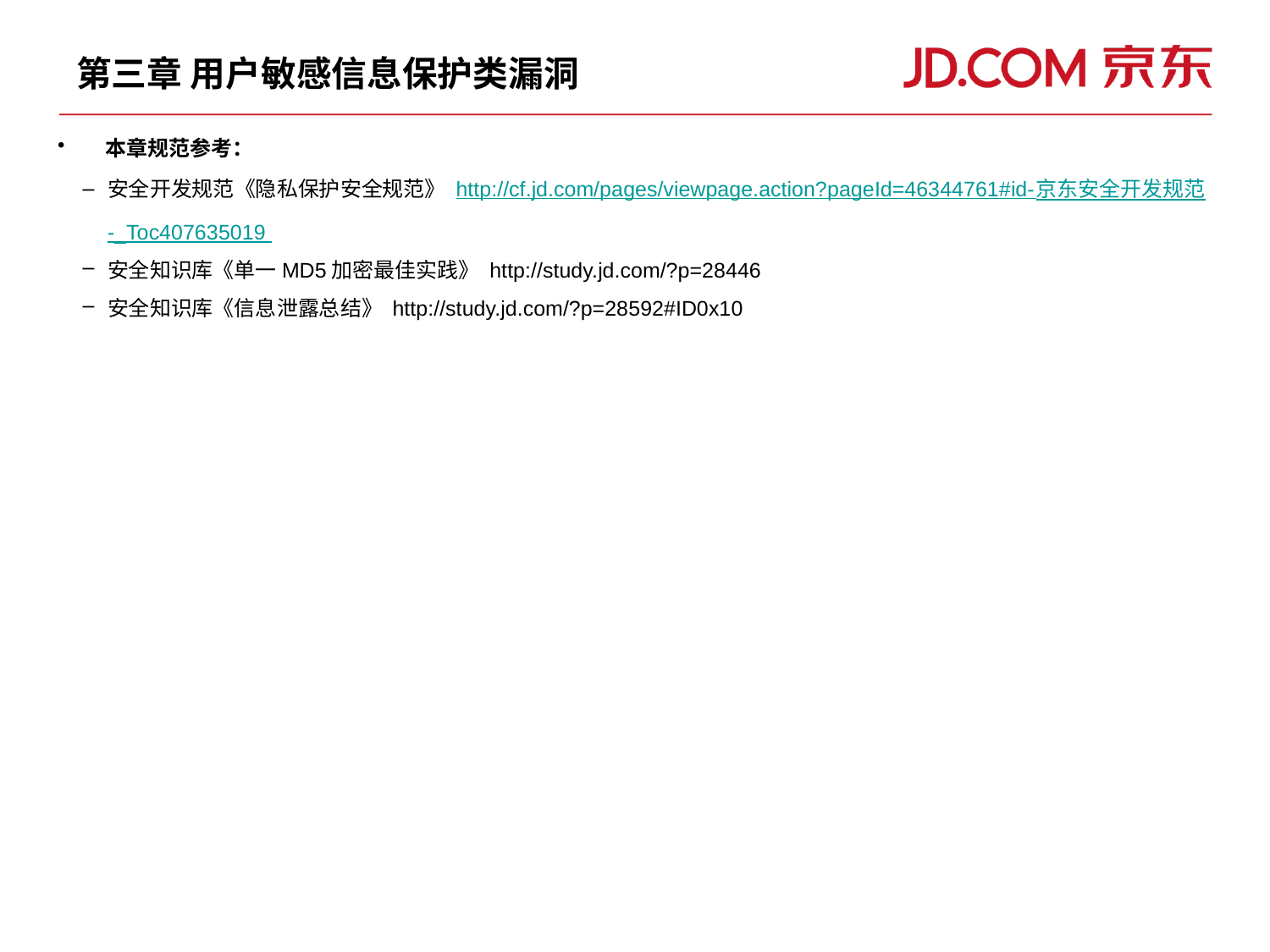

# 第三章 用户敏感信息保护类漏洞
本章规范参考：
安全开发规范《隐私保护安全规范》 http://cf.jd.com/pages/viewpage.action?pageId=46344761#id-京东安全开发规范-_Toc407635019
安全知识库《单一MD5加密最佳实践》 http://study.jd.com/?p=28446
安全知识库《信息泄露总结》 http://study.jd.com/?p=28592#ID0x10